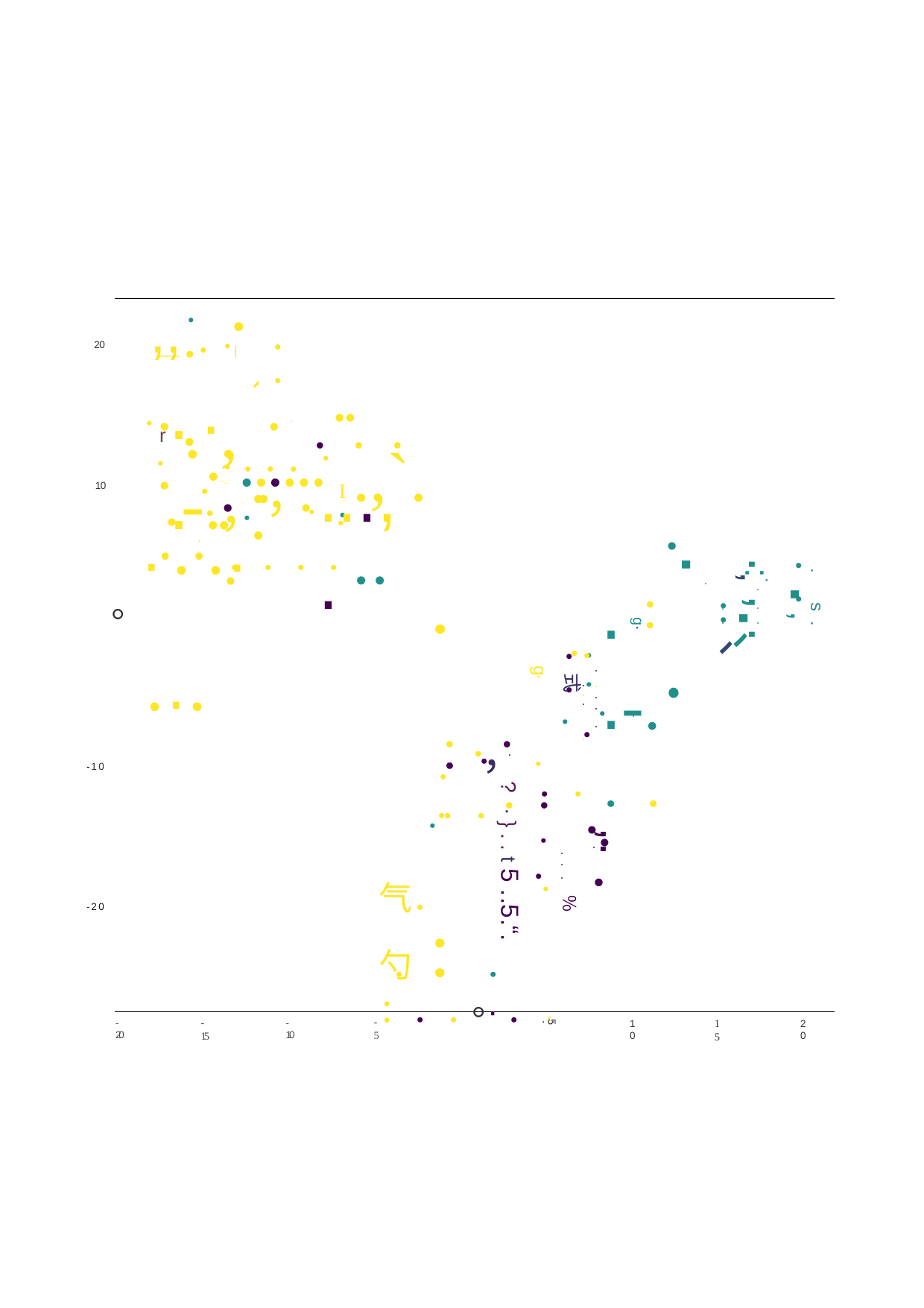

＿．
,,

．．．
20
．．．｀
－
．..,.•·•·.·.·
..
. -..
．．
．
••
．-..
．
． ．
．．．．．
r
•••．．
.,`. ..
...,.
•
．
••••••
．，． ．．．．
I	•
•．
10
•••
，．
．
.：.-.．．
． ．，．
气．勺．：．：．．·．r..
., ,.. .
g·
．．
.  .s,.:.
．
．    ．   ．
．
．  ．
。
．
、
、
．
．
．．．．．．
g·
．   ． ． ．    ．
式
．
．．．	．
•••．••••	．
．
．
．
．
．
．
-10
．．．
?	· } . . t 5 ..5.“.
．
,.
．
．
． ．  ．
．
．
％
-20
。

-5
-15
15
-20
-10
10
20
5